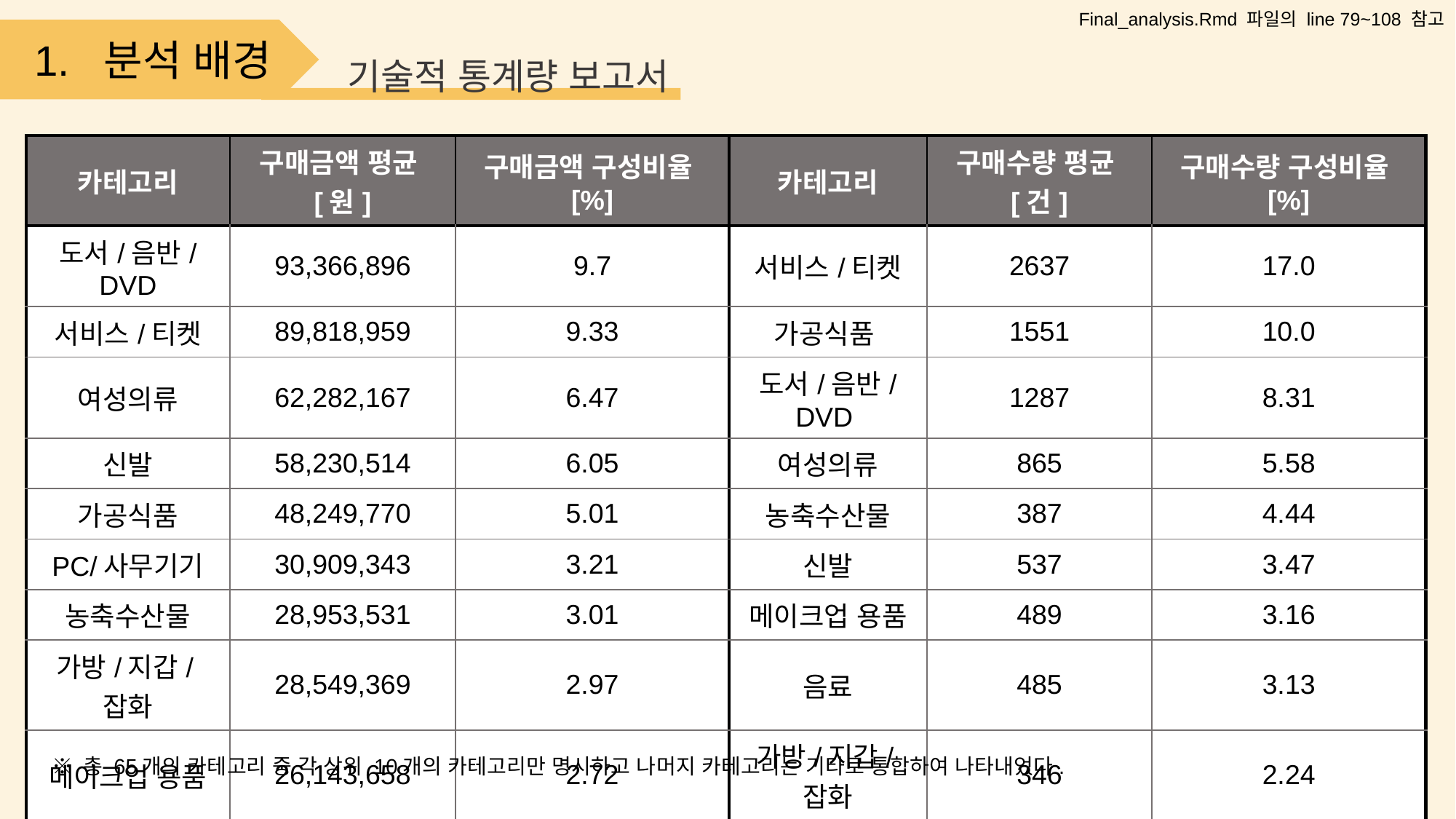

Final_analysis.Rmd 파일의 line 79~108 참고

  1.  분석 배경

기술적 통계량 보고서

| 카테고리 | 구매금액 평균[원] | 구매금액 구성비율[%] | 카테고리 | 구매수량 평균[건] | 구매수량 구성비율[%] |
| --- | --- | --- | --- | --- | --- |
| 도서/음반/DVD | 93,366,896 | 9.7 | 서비스/티켓 | 2637 | 17.0 |
| 서비스/티켓 | 89,818,959 | 9.33 | 가공식품 | 1551 | 10.0 |
| 여성의류 | 62,282,167 | 6.47 | 도서/음반/DVD | 1287 | 8.31 |
| 신발 | 58,230,514 | 6.05 | 여성의류 | 865 | 5.58 |
| 가공식품 | 48,249,770 | 5.01 | 농축수산물 | 387 | 4.44 |
| PC/사무기기 | 30,909,343 | 3.21 | 신발 | 537 | 3.47 |
| 농축수산물 | 28,953,531 | 3.01 | 메이크업 용품 | 489 | 3.16 |
| 가방/지갑/잡화 | 28,549,369 | 2.97 | 음료 | 485 | 3.13 |
| 메이크업 용품 | 26,143,658 | 2.72 | 가방/지갑/잡화 | 346 | 2.24 |
| 국내외여행 | 25,627,108 | 2.66 | 건강식품 | 322 | 2.08 |
| 기타 | 470,110,378 | 48.87 | 기타 | 6583 | 40.59 |
※ 총 65개의 카테고리 중 각 상위 10개의 카테고리만 명시하고 나머지 카테고리는 기타로 통합하여 나타내었다.